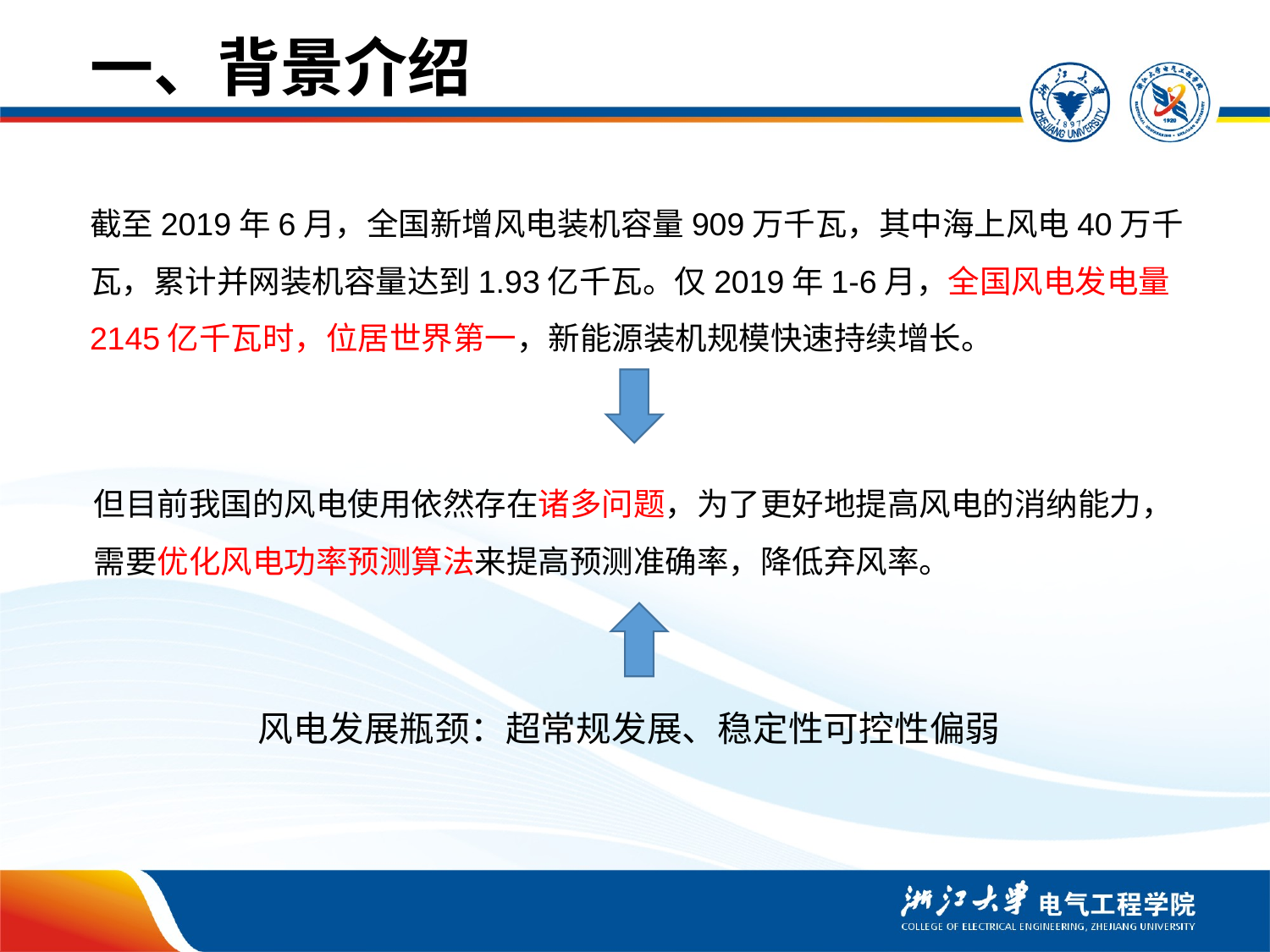

# 一、背景介绍
截至2019年6月，全国新增风电装机容量909万千瓦，其中海上风电40万千瓦，累计并网装机容量达到1.93亿千瓦。仅2019年1-6月，全国风电发电量2145亿千瓦时，位居世界第一，新能源装机规模快速持续增长。

但目前我国的风电使用依然存在诸多问题，为了更好地提高风电的消纳能力，需要优化风电功率预测算法来提高预测准确率，降低弃风率。

风电发展瓶颈：超常规发展、稳定性可控性偏弱